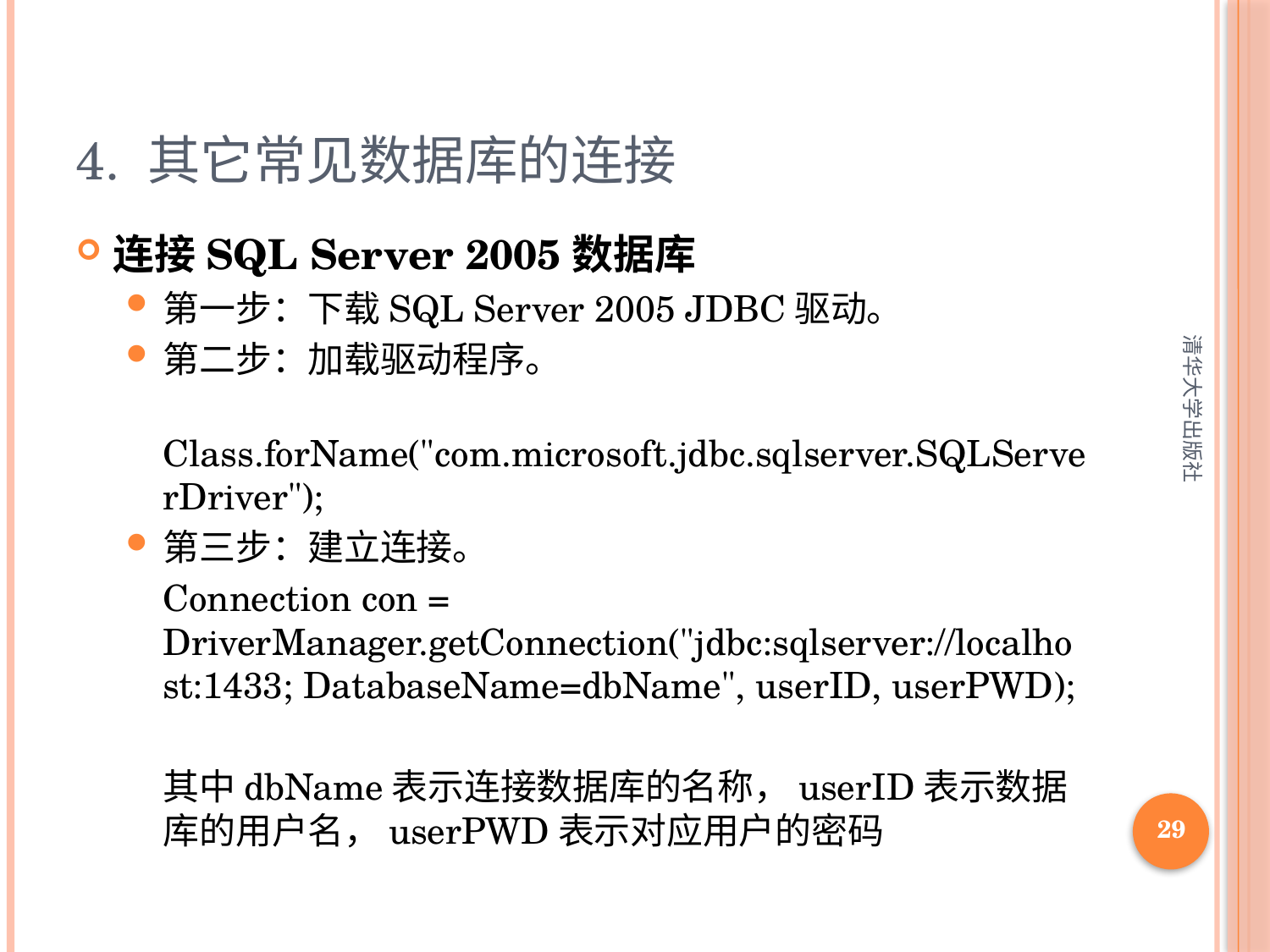

# 4. 其它常见数据库的连接
连接SQL Server 2005数据库
第一步：下载SQL Server 2005 JDBC驱动。
第二步：加载驱动程序。
	Class.forName("com.microsoft.jdbc.sqlserver.SQLServerDriver");
第三步：建立连接。
	Connection con = DriverManager.getConnection("jdbc:sqlserver://localhost:1433; DatabaseName=dbName", userID, userPWD);

	其中dbName表示连接数据库的名称，userID表示数据库的用户名，userPWD表示对应用户的密码

清华大学出版社
29